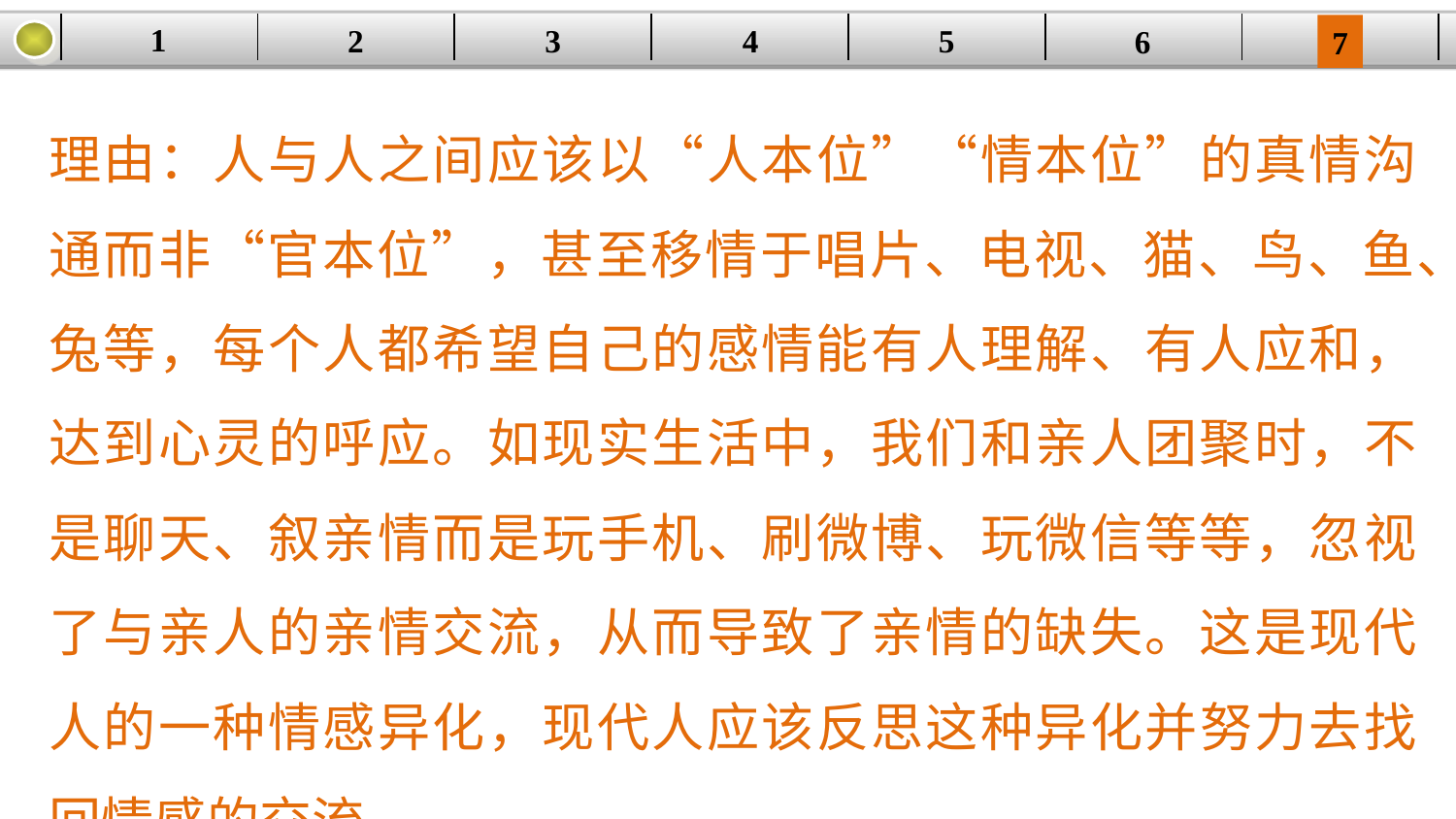

1
5
3
2
|  |  |  |  |  |  |  |
| --- | --- | --- | --- | --- | --- | --- |
4
6
7

理由：人与人之间应该以“人本位”“情本位”的真情沟通而非“官本位”，甚至移情于唱片、电视、猫、鸟、鱼、兔等，每个人都希望自己的感情能有人理解、有人应和，达到心灵的呼应。如现实生活中，我们和亲人团聚时，不是聊天、叙亲情而是玩手机、刷微博、玩微信等等，忽视了与亲人的亲情交流，从而导致了亲情的缺失。这是现代人的一种情感异化，现代人应该反思这种异化并努力去找回情感的交流。